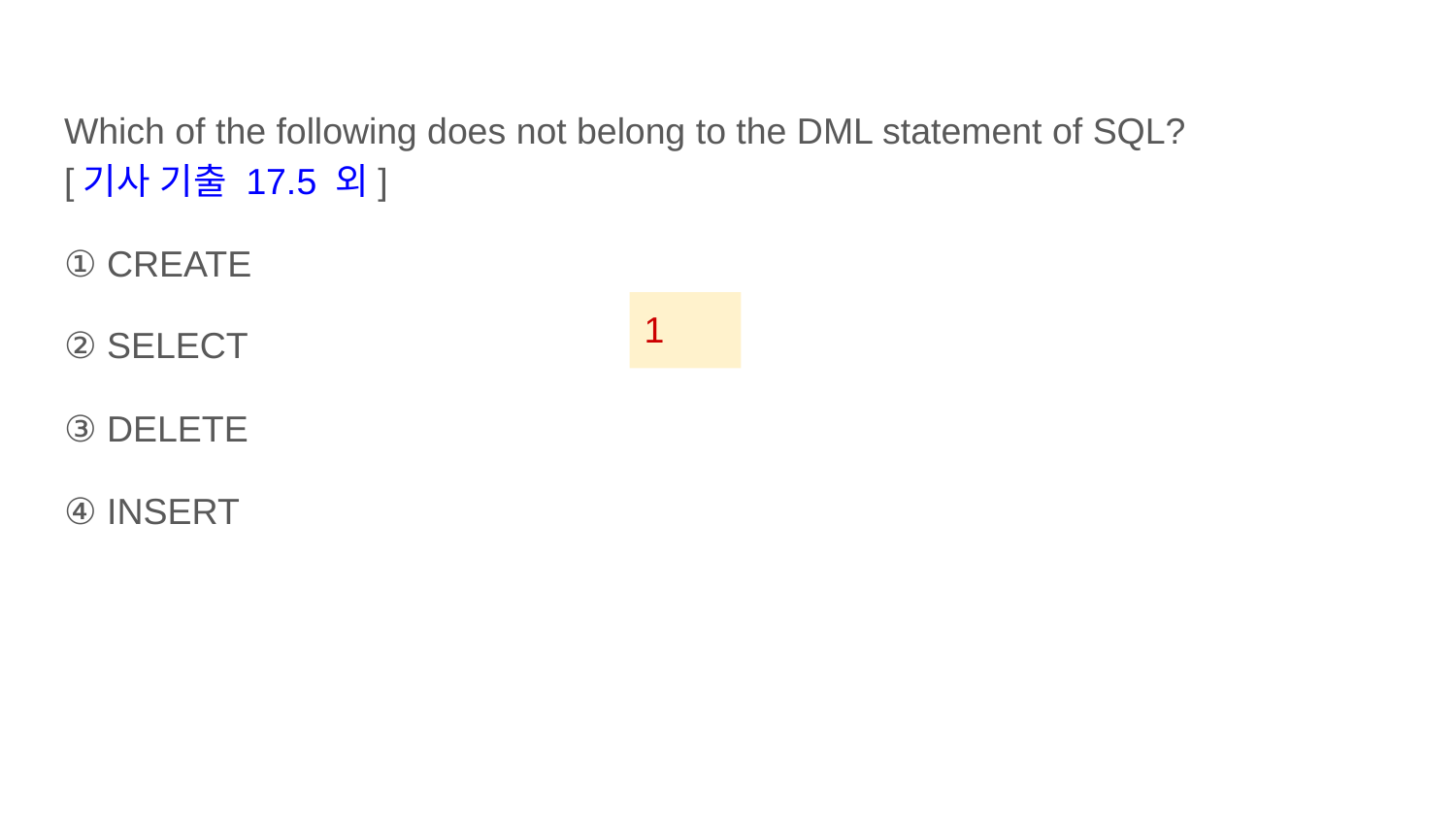

Which of the following does not belong to the DML statement of SQL?
[기사 기출 17.5 외]
① CREATE
② SELECT
③ DELETE
④ INSERT
1